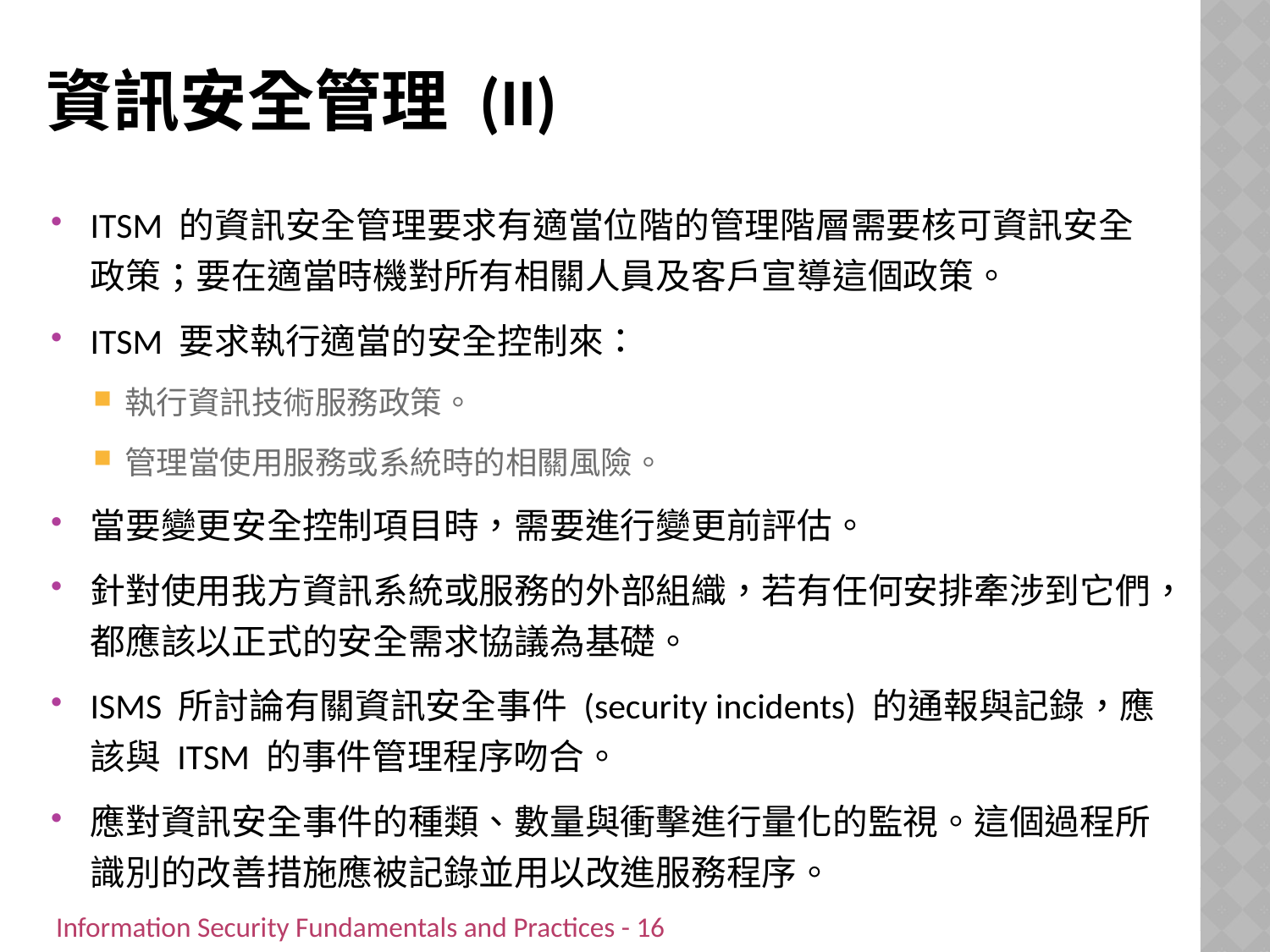

# 資訊安全管理 (II)
ITSM 的資訊安全管理要求有適當位階的管理階層需要核可資訊安全政策；要在適當時機對所有相關人員及客戶宣導這個政策。
ITSM 要求執行適當的安全控制來：
執行資訊技術服務政策。
管理當使用服務或系統時的相關風險。
當要變更安全控制項目時，需要進行變更前評估。
針對使用我方資訊系統或服務的外部組織，若有任何安排牽涉到它們，都應該以正式的安全需求協議為基礎。
ISMS 所討論有關資訊安全事件 (security incidents) 的通報與記錄，應該與 ITSM 的事件管理程序吻合。
應對資訊安全事件的種類、數量與衝擊進行量化的監視。這個過程所識別的改善措施應被記錄並用以改進服務程序。